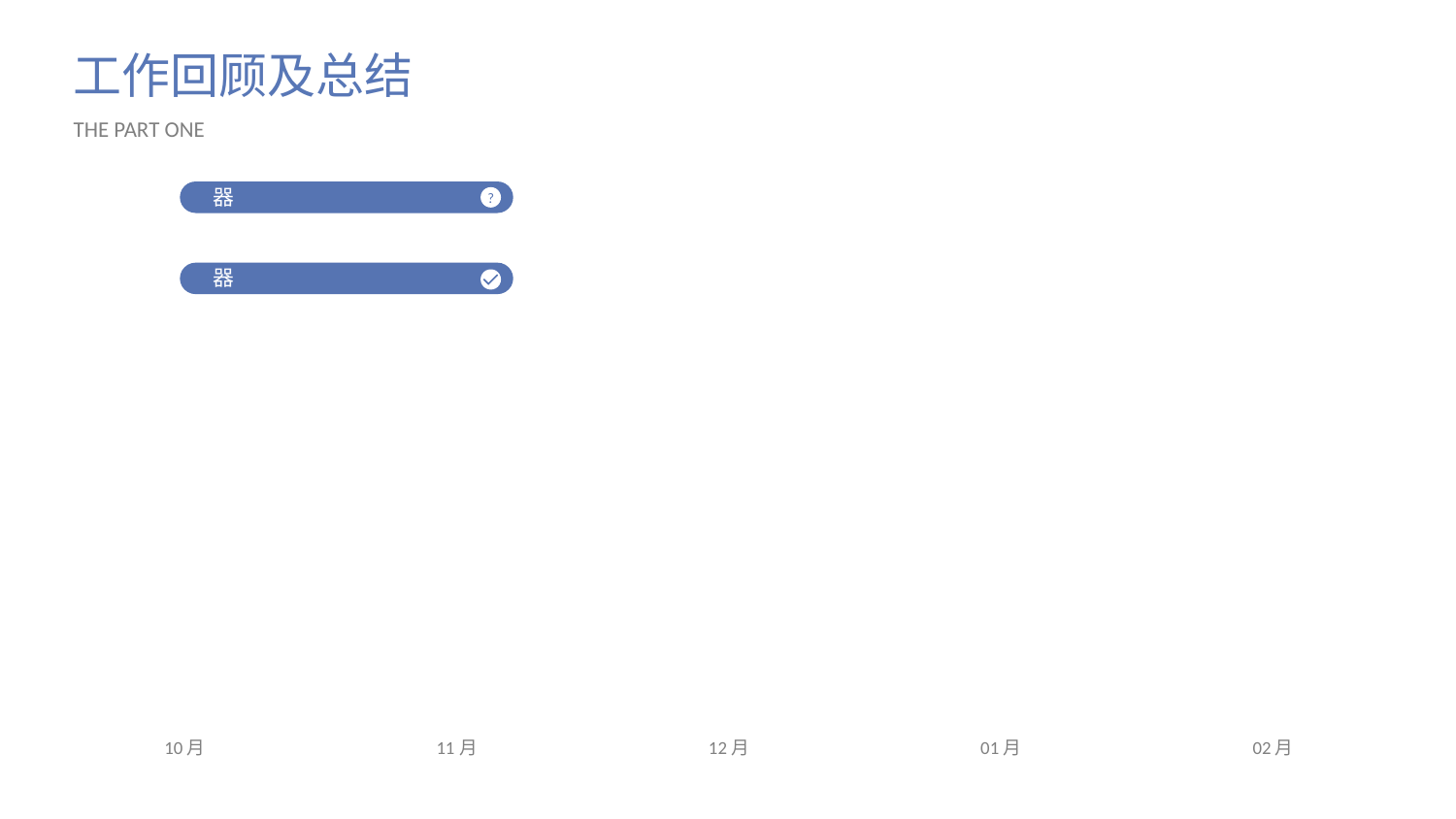

工作回顾及总结
THE PART ONE
器

?
器

American Filmmaker
10月
11月
12月
01月
02月